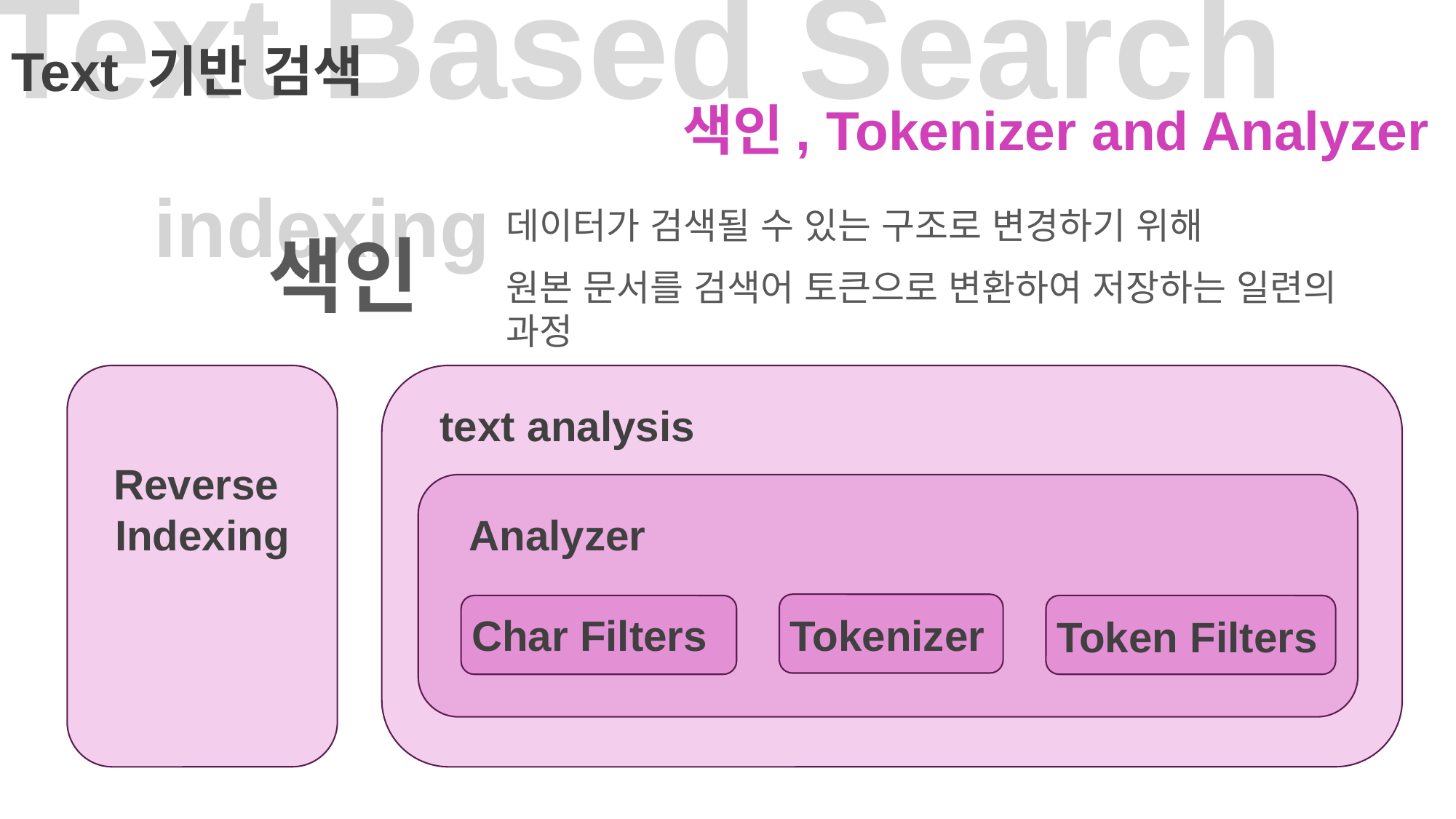

Text Based Search
# Text 기반 검색
색인, Tokenizer and Analyzer
indexing
데이터가 검색될 수 있는 구조로 변경하기 위해
원본 문서를 검색어 토큰으로 변환하여 저장하는 일련의 과정
색인

Reverse
Indexing

text analysis

Analyzer

Char Filters
Tokenizer
Token Filters